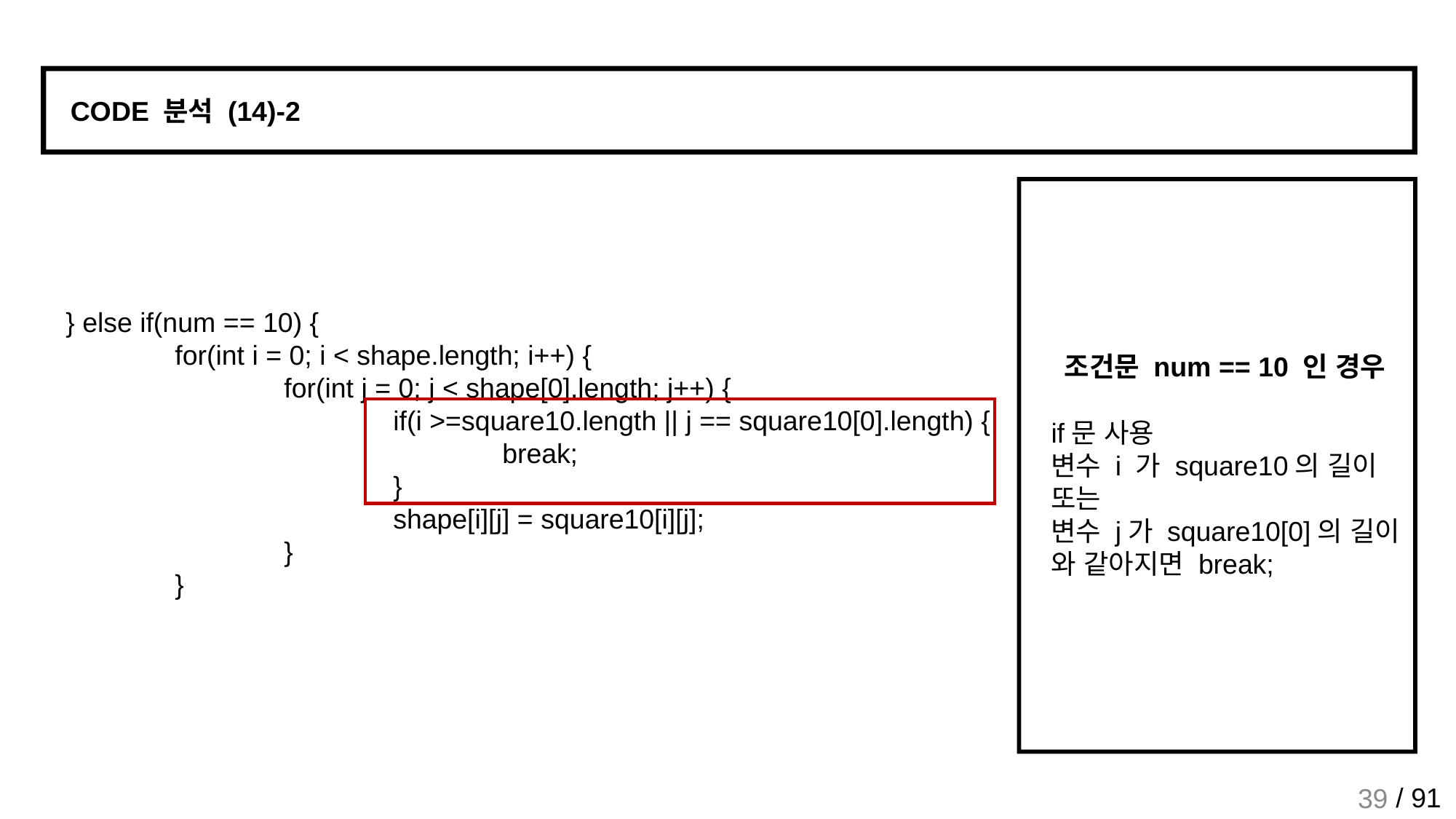

CODE 분석 (14)-2

	} else if(num == 10) {
		for(int i = 0; i < shape.length; i++) {
			for(int j = 0; j < shape[0].length; j++) {
				if(i >=square10.length || j == square10[0].length) {
					break;
				}
				shape[i][j] = square10[i][j];
			}
		}
조건문 num == 10 인 경우

if문 사용
변수 i 가 square10의 길이
또는
변수 j가 square10[0]의 길이
와 같아지면 break;
39